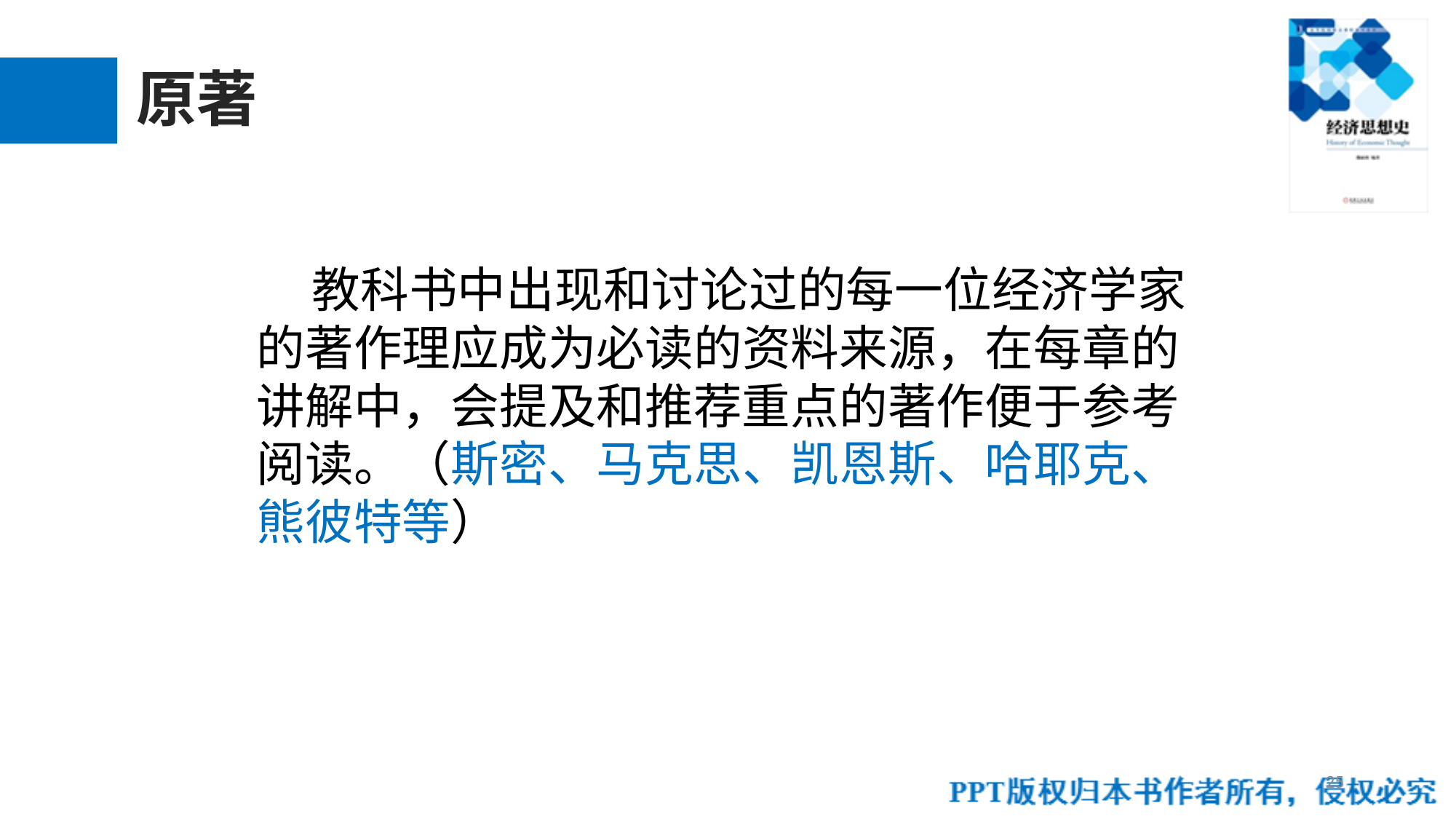

# 原著

    教科书中出现和讨论过的每一位经济学家的著作理应成为必读的资料来源，在每章的讲解中，会提及和推荐重点的著作便于参考阅读。（斯密、马克思、凯恩斯、哈耶克、熊彼特等）

25